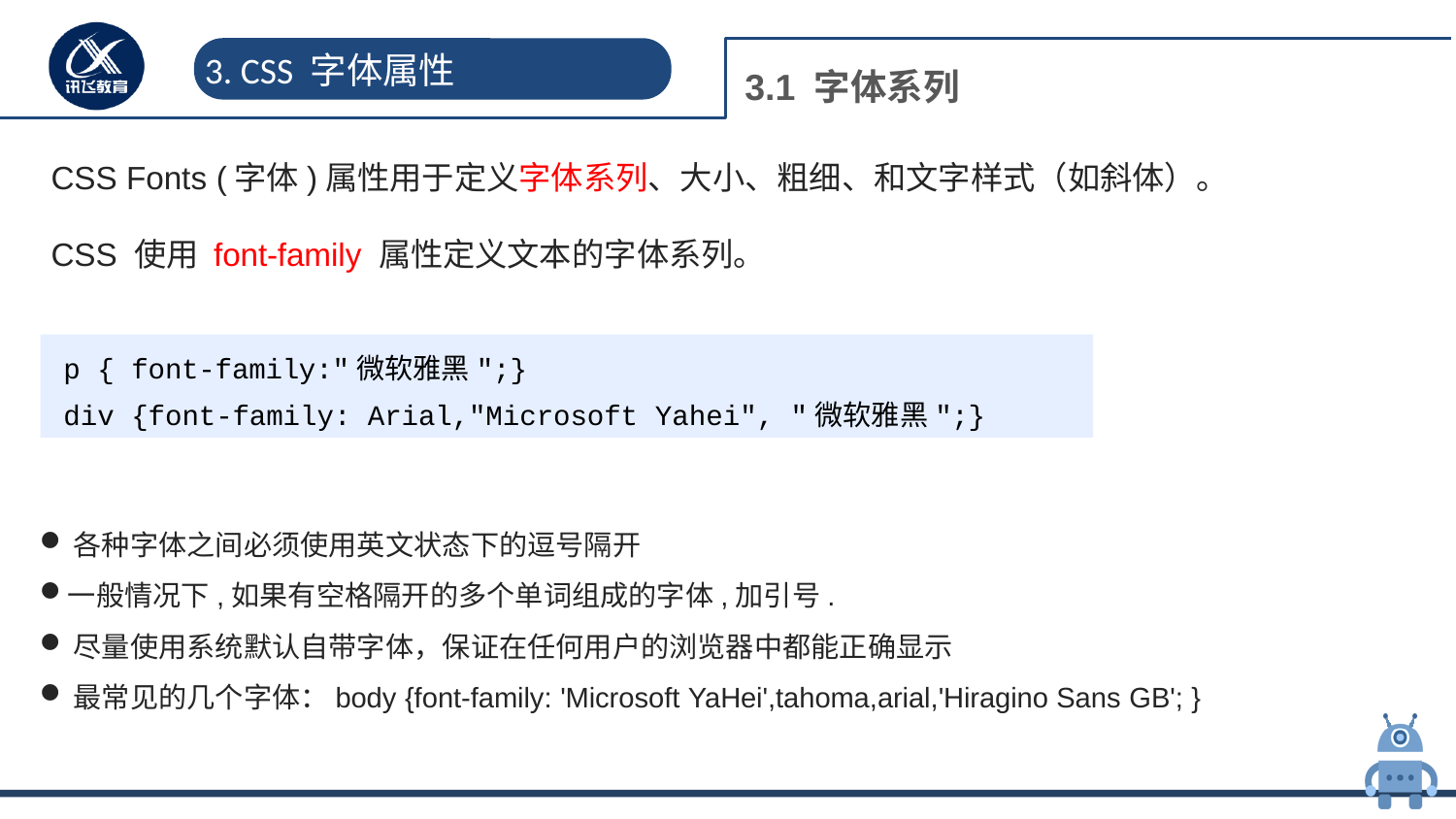

3. CSS 字体属性
3.1 字体系列
CSS Fonts (字体)属性用于定义字体系列、大小、粗细、和文字样式（如斜体）。
CSS 使用 font-family 属性定义文本的字体系列。

p { font-family:"微软雅黑";}
div {font-family: Arial,"Microsoft Yahei", "微软雅黑";}

各种字体之间必须使用英文状态下的逗号隔开
一般情况下,如果有空格隔开的多个单词组成的字体,加引号.
尽量使用系统默认自带字体，保证在任何用户的浏览器中都能正确显示
最常见的几个字体：body {font-family: 'Microsoft YaHei',tahoma,arial,'Hiragino Sans GB'; }